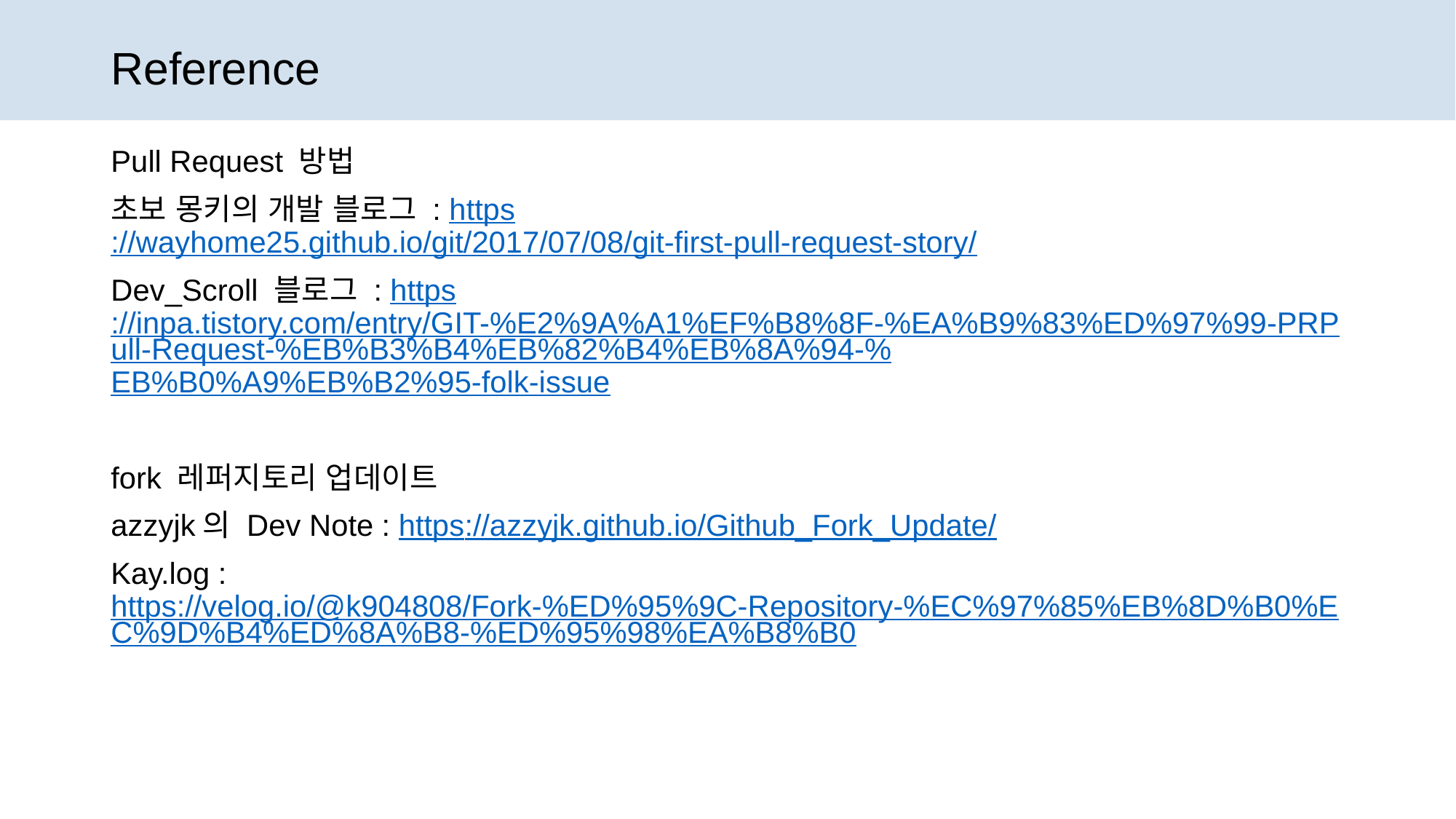

# Reference
Pull Request 방법
초보 몽키의 개발 블로그 : https://wayhome25.github.io/git/2017/07/08/git-first-pull-request-story/
Dev_Scroll 블로그 : https://inpa.tistory.com/entry/GIT-%E2%9A%A1%EF%B8%8F-%EA%B9%83%ED%97%99-PRPull-Request-%EB%B3%B4%EB%82%B4%EB%8A%94-%EB%B0%A9%EB%B2%95-folk-issue

fork 레퍼지토리 업데이트
azzyjk의 Dev Note : https://azzyjk.github.io/Github_Fork_Update/
Kay.log :  https://velog.io/@k904808/Fork-%ED%95%9C-Repository-%EC%97%85%EB%8D%B0%EC%9D%B4%ED%8A%B8-%ED%95%98%EA%B8%B0